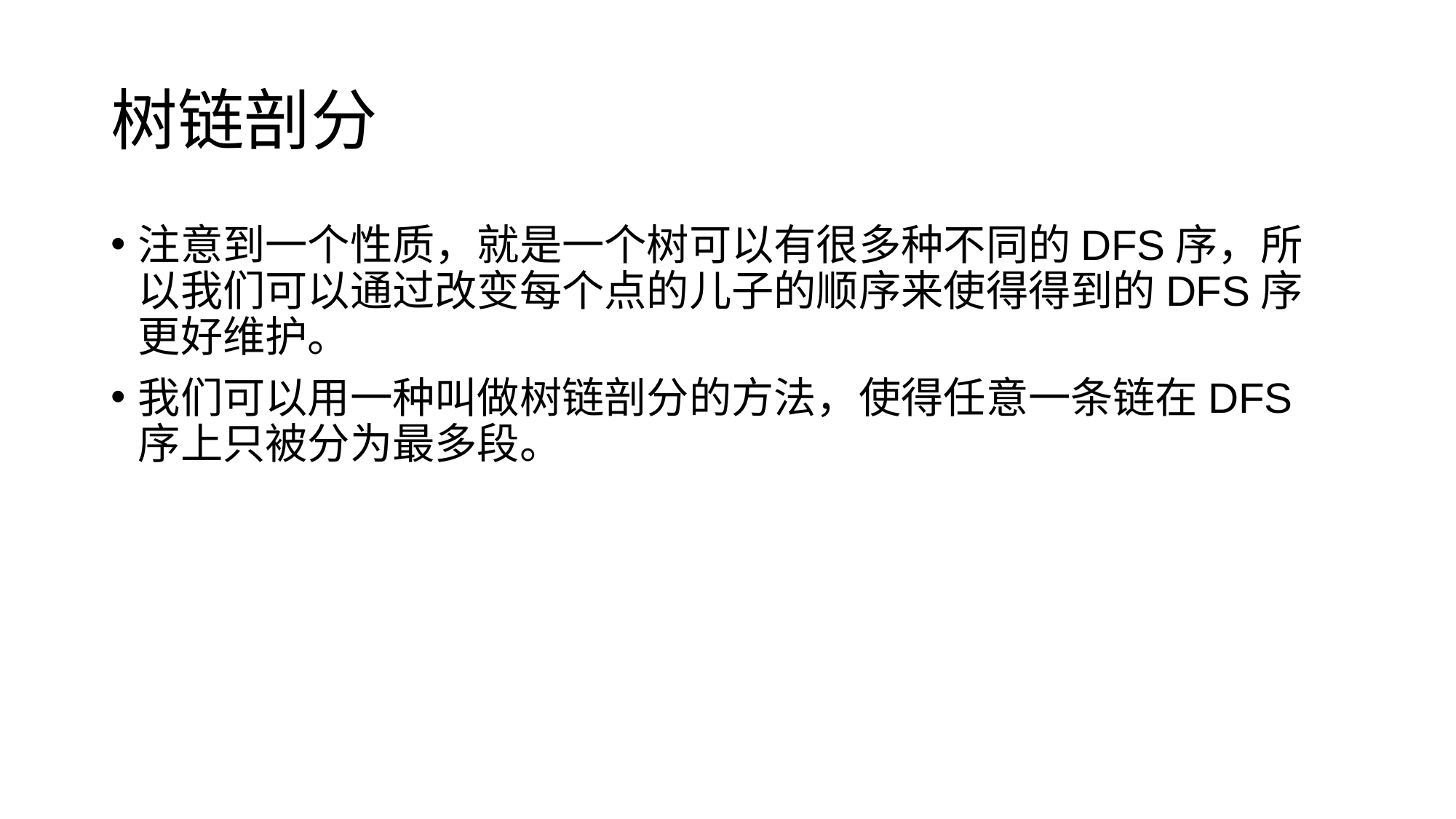

# 树链剖分
注意到一个性质，就是一个树可以有很多种不同的DFS序，所以我们可以通过改变每个点的儿子的顺序来使得得到的DFS序更好维护。
我们可以用一种叫做树链剖分的方法，使得任意一条链在DFS序上只被分为最多段。